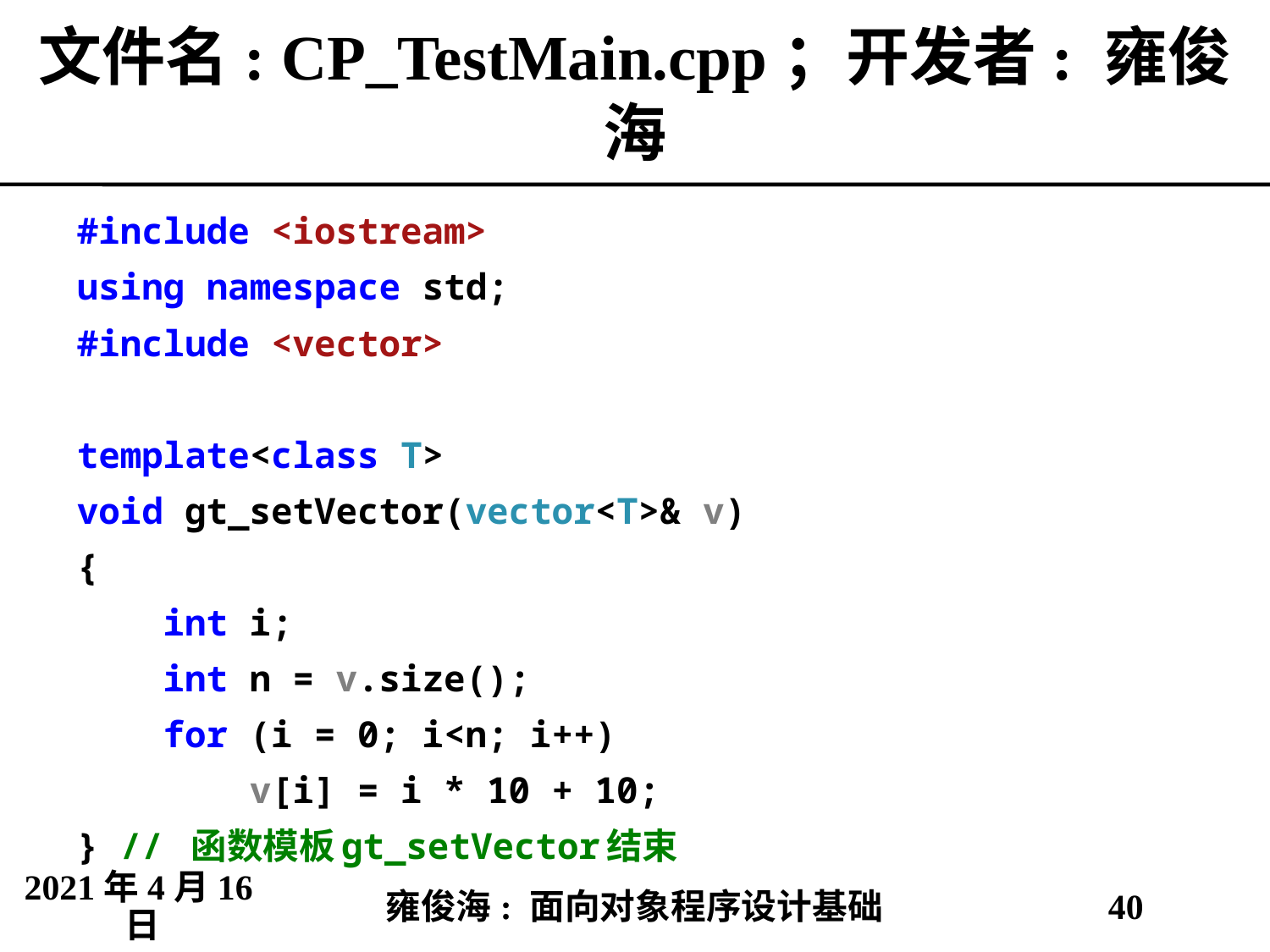

# 文件名: CP_TestMain.cpp；开发者: 雍俊海

#include <iostream>
using namespace std;
#include <vector>

template<class T>
void gt_setVector(vector<T>& v)
{
    int i;
    int n = v.size();
    for (i = 0; i<n; i++)
        v[i] = i * 10 + 10;
} // 函数模板gt_setVector结束
2021年4月16日
雍俊海: 面向对象程序设计基础
40